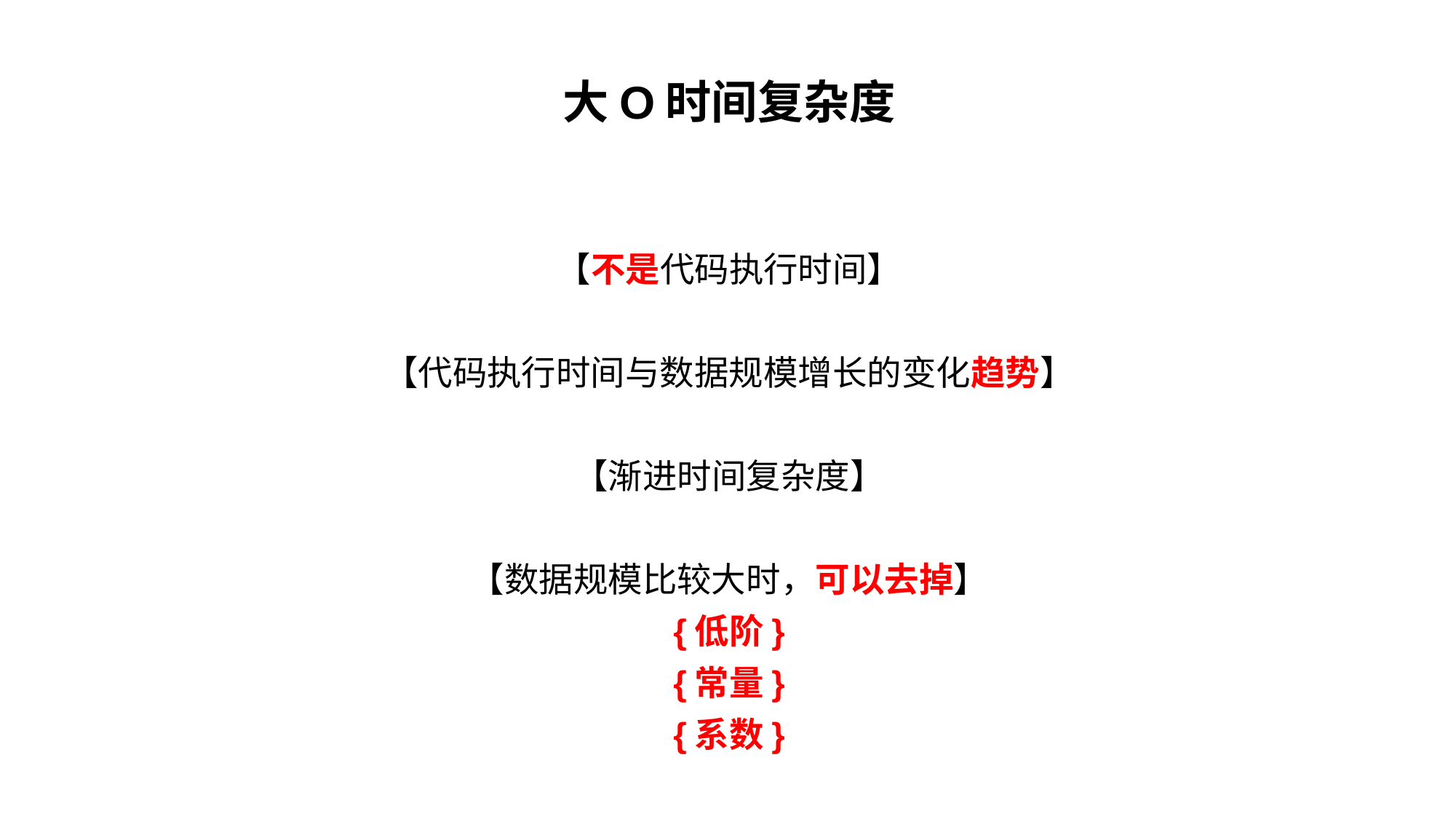

大O时间复杂度

【不是代码执行时间】

【代码执行时间与数据规模增长的变化趋势】

【渐进时间复杂度】

【数据规模比较大时，可以去掉】
{低阶}
{常量}
{系数}